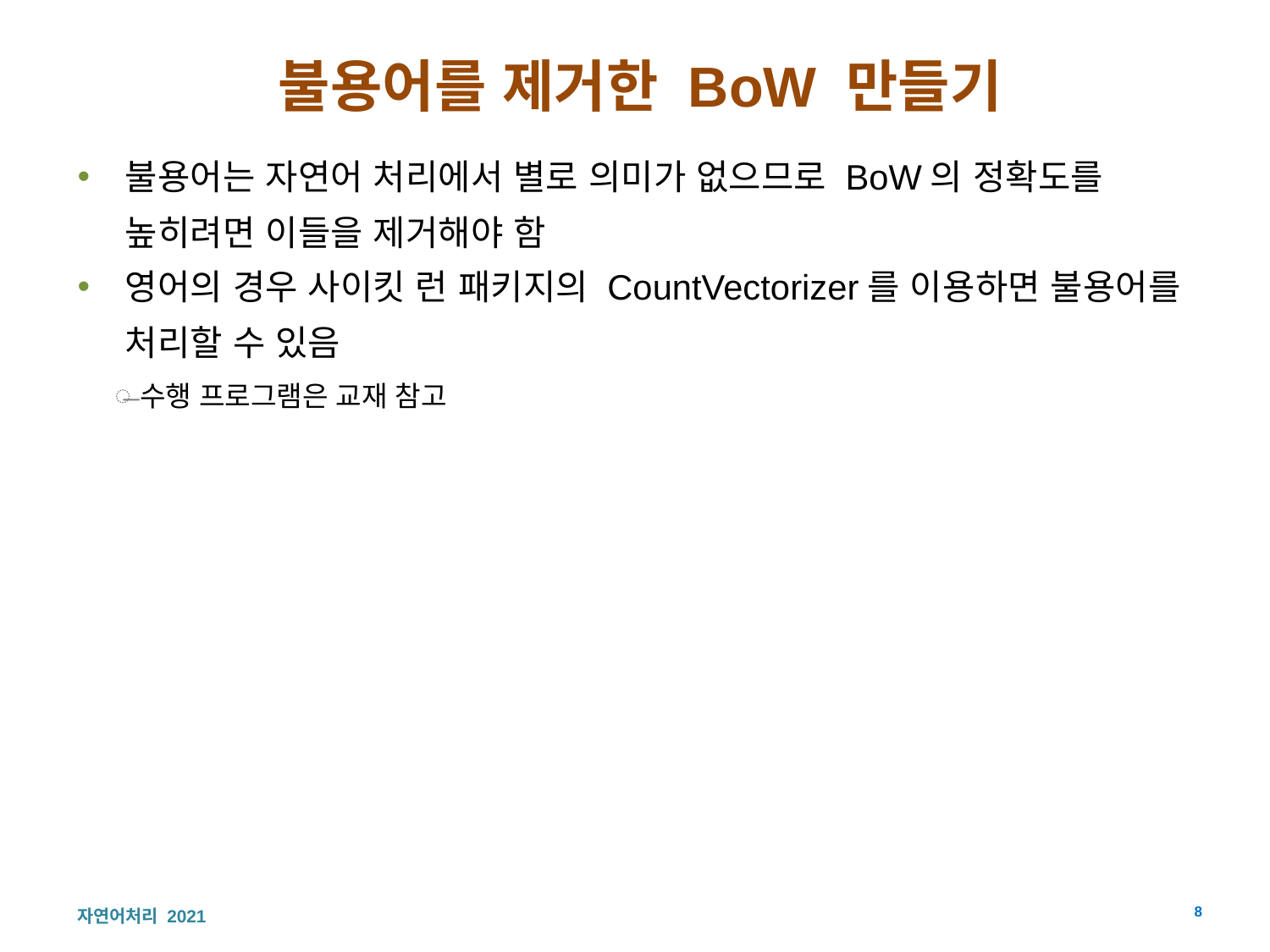

# 불용어를 제거한 BoW 만들기
불용어는 자연어 처리에서 별로 의미가 없으므로 BoW의 정확도를 높히려면 이들을 제거해야 함
영어의 경우 사이킷 런 패키지의 CountVectorizer를 이용하면 불용어를 처리할 수 있음
수행 프로그램은 교재 참고